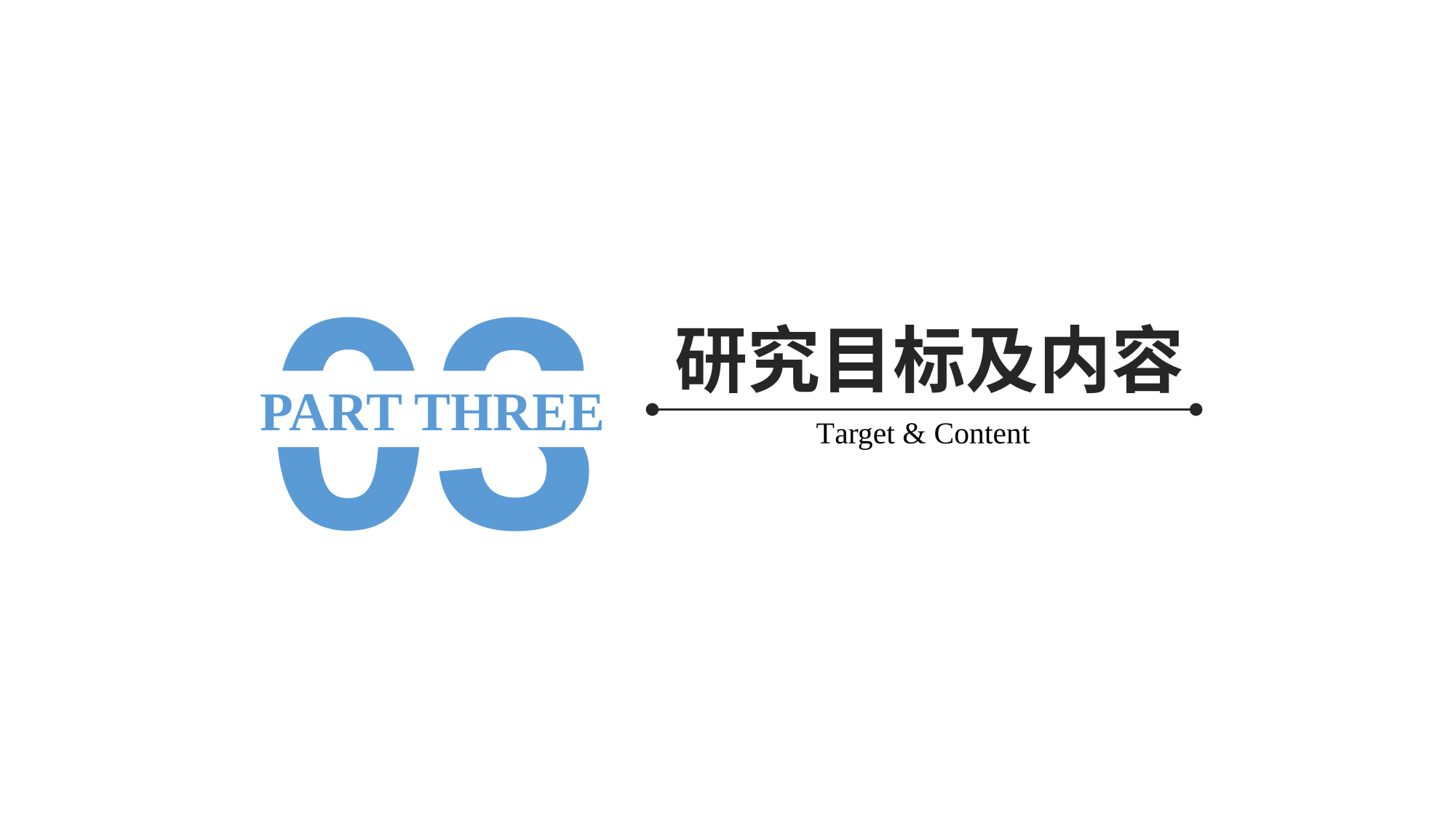

03
研究目标及内容
PART THREE

Target & Content